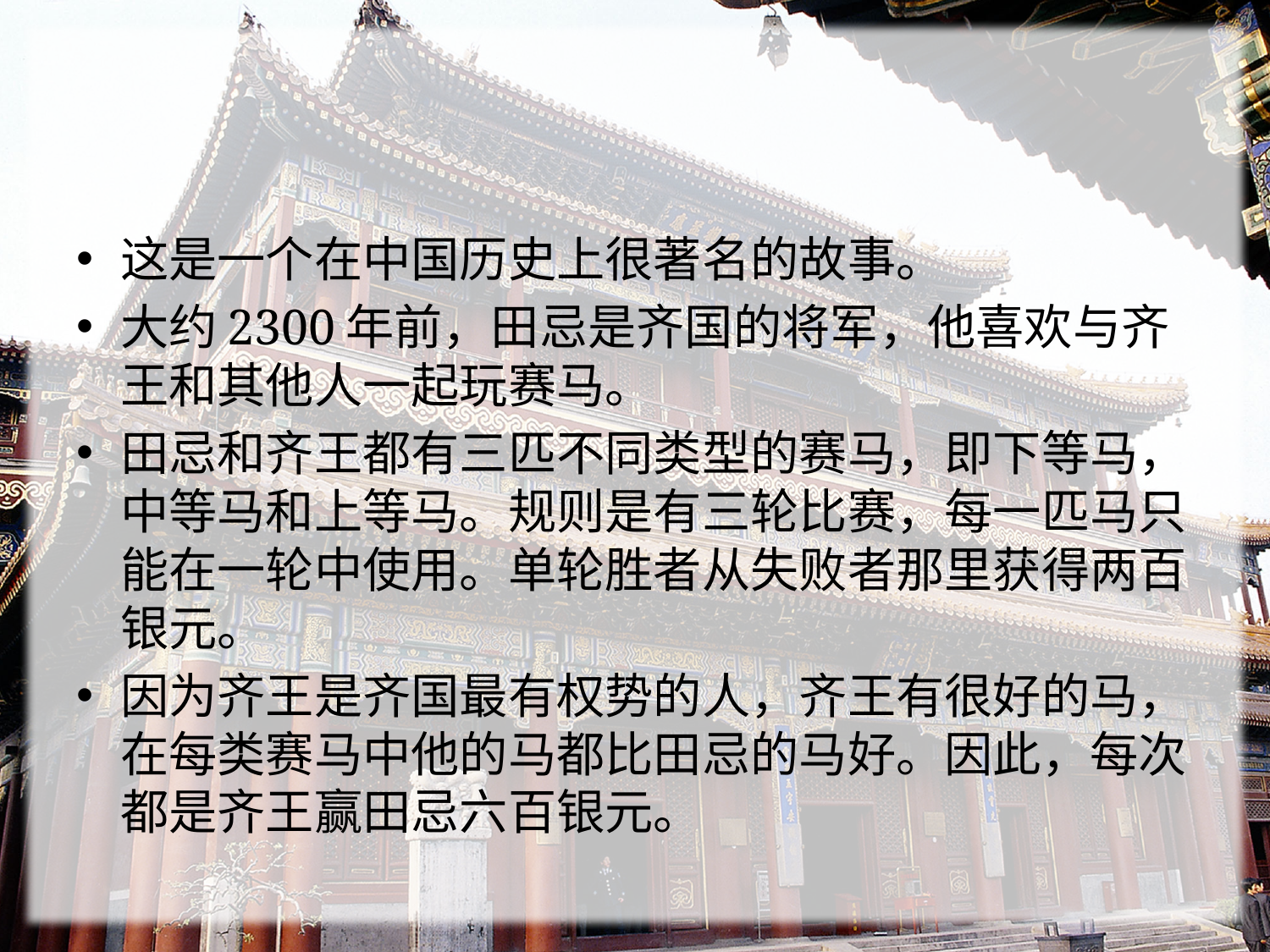

#
这是一个在中国历史上很著名的故事。
大约2300年前，田忌是齐国的将军，他喜欢与齐王和其他人一起玩赛马。
田忌和齐王都有三匹不同类型的赛马，即下等马，中等马和上等马。规则是有三轮比赛，每一匹马只能在一轮中使用。单轮胜者从失败者那里获得两百银元。
因为齐王是齐国最有权势的人，齐王有很好的马，在每类赛马中他的马都比田忌的马好。因此，每次都是齐王赢田忌六百银元。